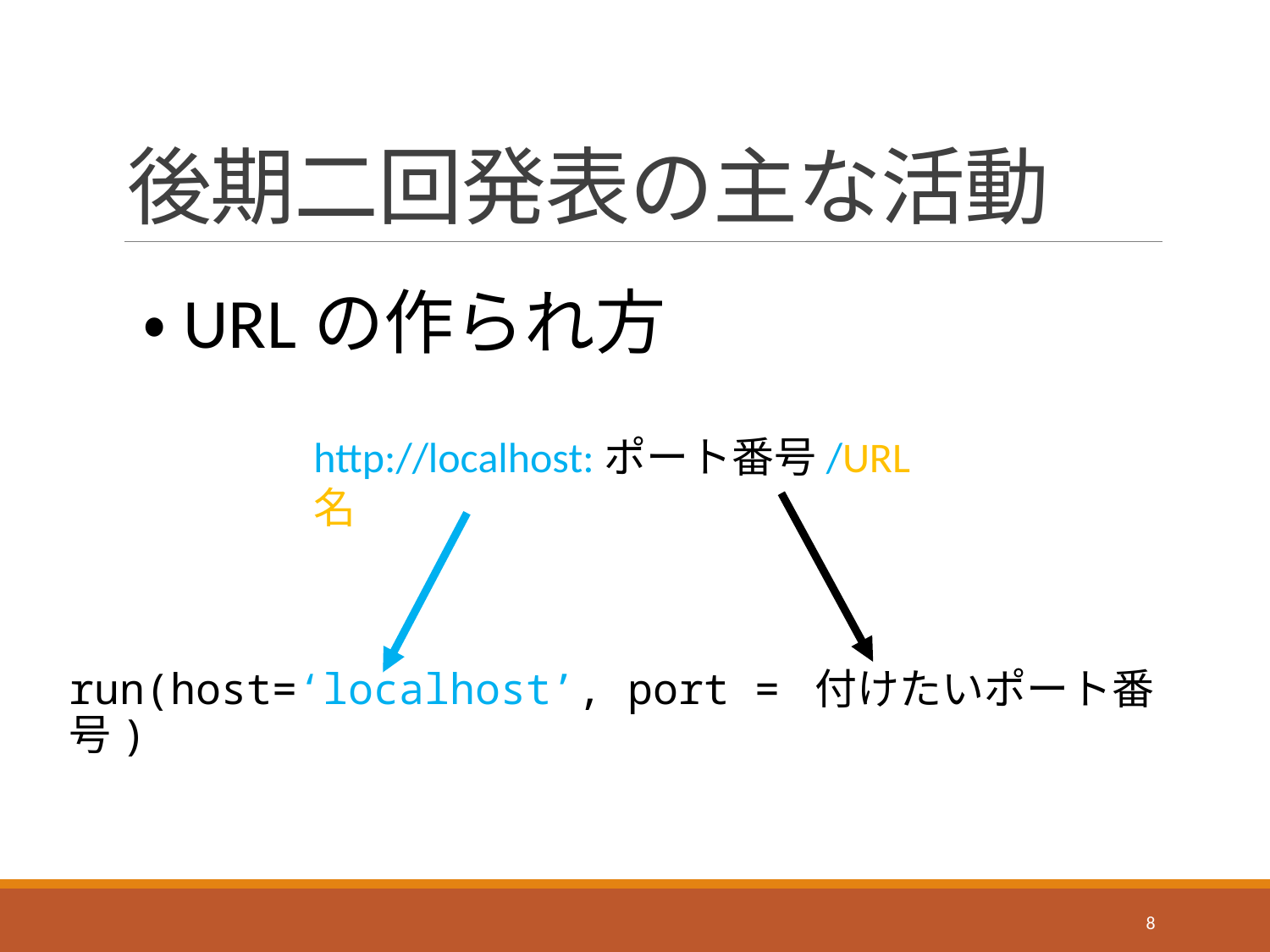

# 後期二回発表の主な活動
・URLの作られ方
http://localhost:ポート番号/URL名
run(host=‘localhost’, port = 付けたいポート番号)
8